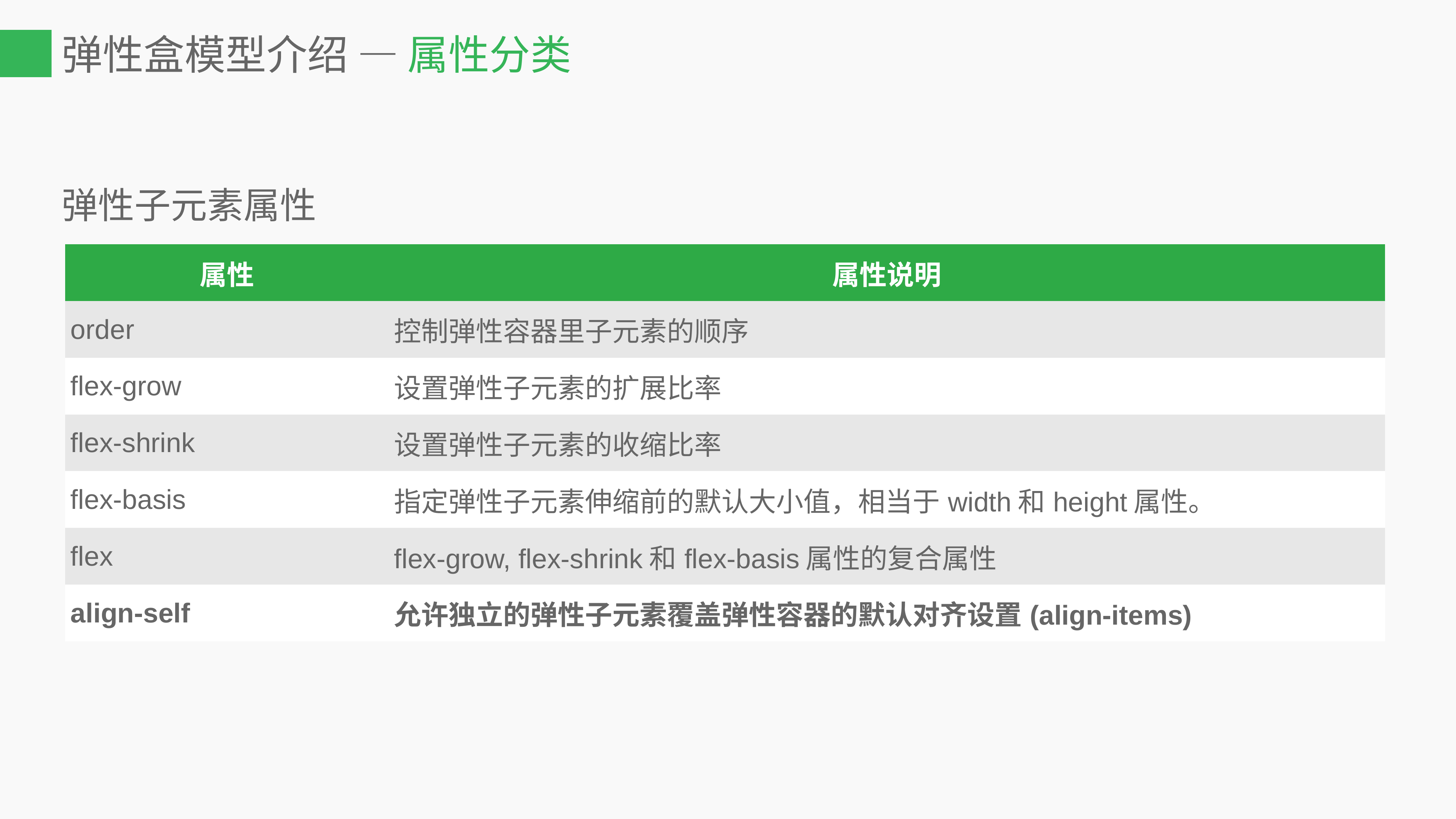

# 弹性盒模型介绍 — 属性分类
弹性子元素属性
| 属性 | 属性说明 |
| --- | --- |
| order | 控制弹性容器里子元素的顺序 |
| flex-grow | 设置弹性子元素的扩展比率 |
| flex-shrink | 设置弹性子元素的收缩比率 |
| flex-basis | 指定弹性子元素伸缩前的默认大小值，相当于width和height属性。 |
| flex | flex-grow, flex-shrink和flex-basis属性的复合属性 |
| align-self | 允许独立的弹性子元素覆盖弹性容器的默认对齐设置(align-items) |